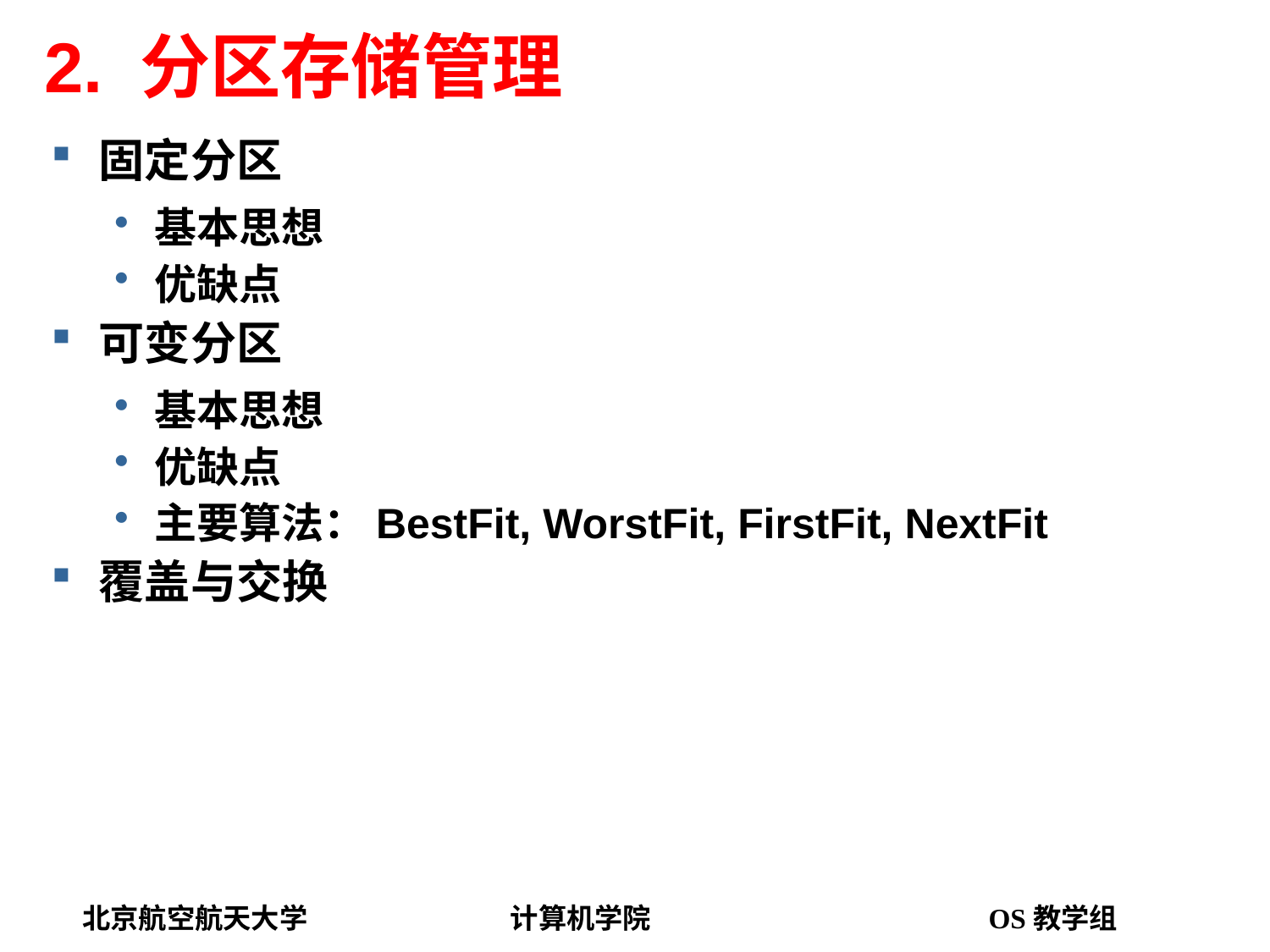

# 2. 分区存储管理
固定分区
基本思想
优缺点
可变分区
基本思想
优缺点
主要算法：BestFit, WorstFit, FirstFit, NextFit
覆盖与交换